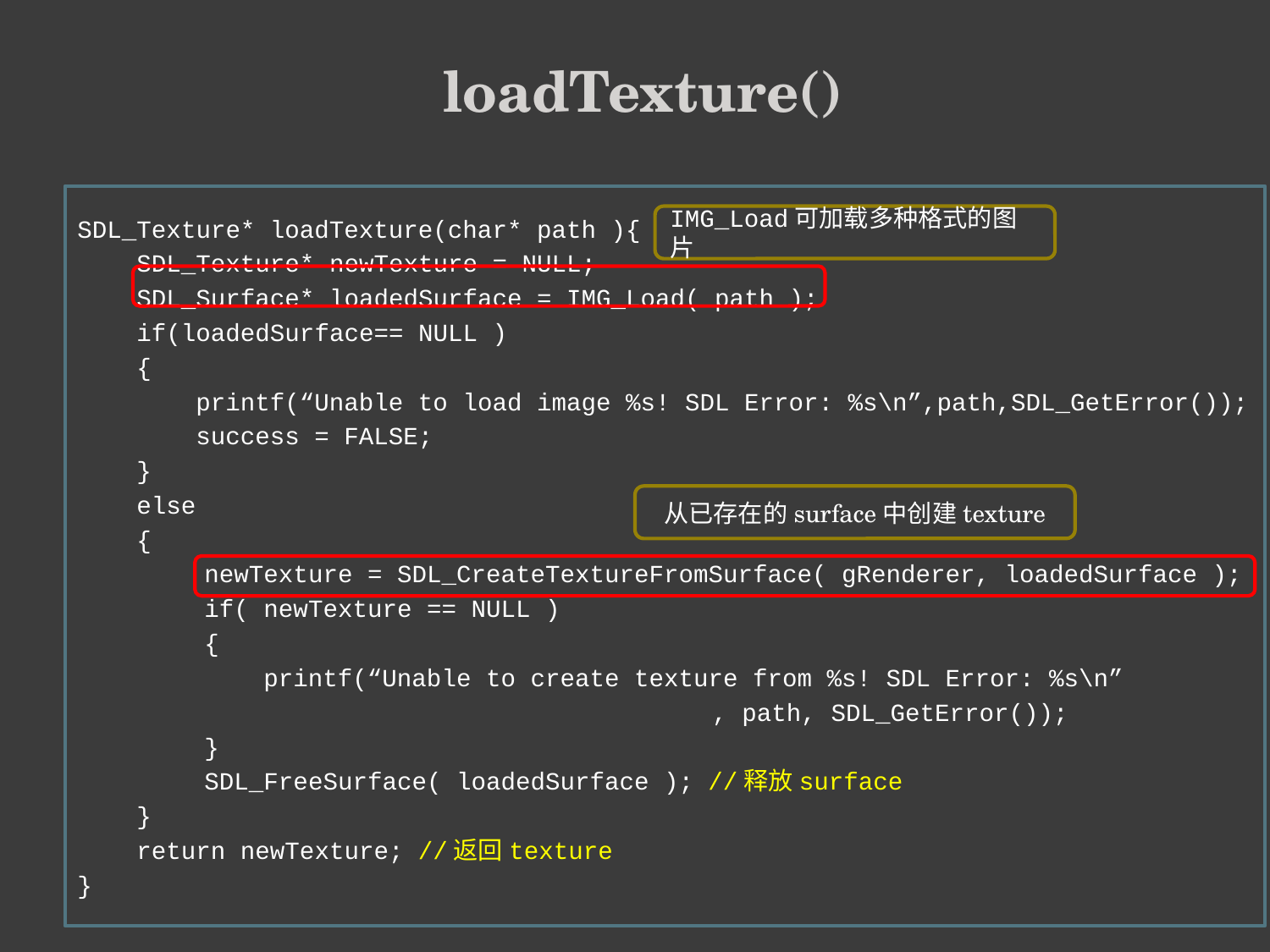

loadTexture()
SDL_Texture* loadTexture(char* path ){
    SDL_Texture* newTexture = NULL;
    SDL_Surface* loadedSurface = IMG_Load( path );
    if(loadedSurface== NULL )
    {
        printf(“Unable to load image %s! SDL Error: %s\n”,path,SDL_GetError());
        success = FALSE;
    }
    else
    {
	newTexture = SDL_CreateTextureFromSurface( gRenderer, loadedSurface );
	if( newTexture == NULL )
	{
	    printf(“Unable to create texture from %s! SDL Error: %s\n”
					, path, SDL_GetError());
	}
	SDL_FreeSurface( loadedSurface ); //释放surface
    }
    return newTexture; //返回texture
}
IMG_Load可加载多种格式的图片

从已存在的surface中创建texture